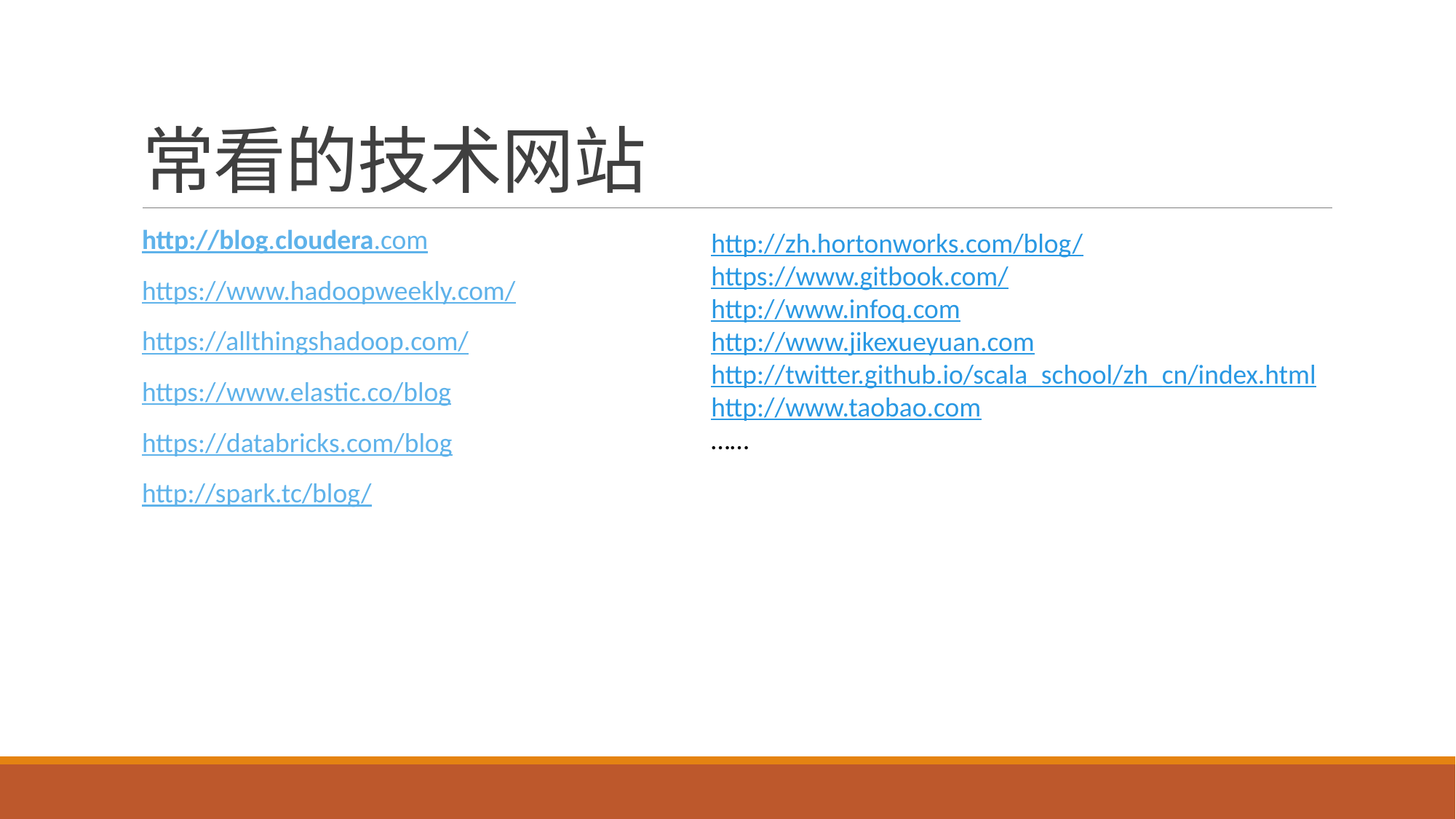

# 常看的技术网站
http://blog.cloudera.com
https://www.hadoopweekly.com/
https://allthingshadoop.com/
https://www.elastic.co/blog
https://databricks.com/blog
http://spark.tc/blog/
http://zh.hortonworks.com/blog/
https://www.gitbook.com/
http://www.infoq.com
http://www.jikexueyuan.com
http://twitter.github.io/scala_school/zh_cn/index.html
http://www.taobao.com
……